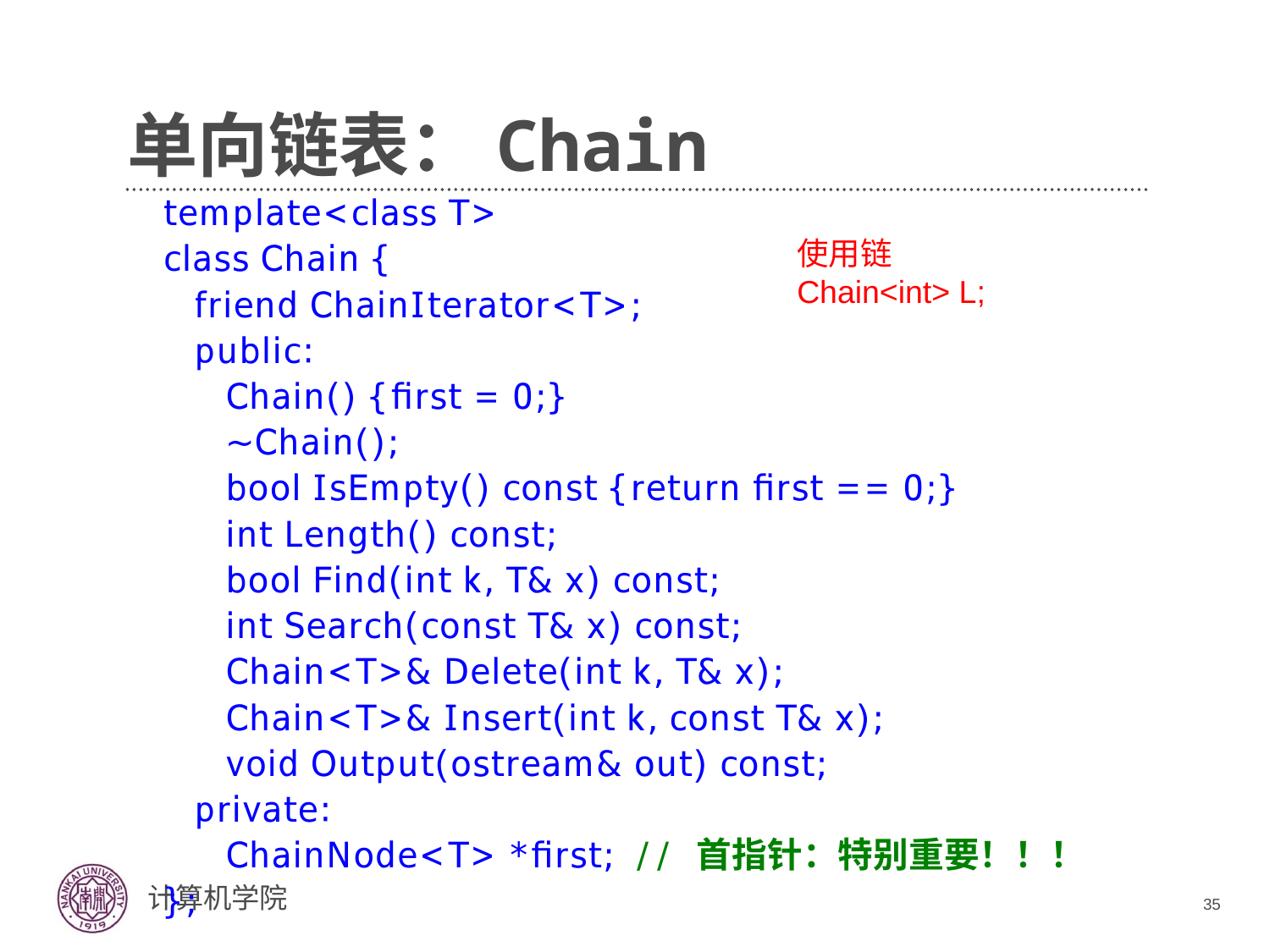

# 单向链表：Chain
template<class T>
class Chain {
   friend ChainIterator<T>;
   public:
      Chain() {first = 0;}
      ~Chain();
      bool IsEmpty() const {return first == 0;}
      int Length() const;
      bool Find(int k, T& x) const;
      int Search(const T& x) const;
      Chain<T>& Delete(int k, T& x);
      Chain<T>& Insert(int k, const T& x);
      void Output(ostream& out) const;
   private:
      ChainNode<T> *first;  // 首指针：特别重要！！！
};
使用链
Chain<int> L;
35